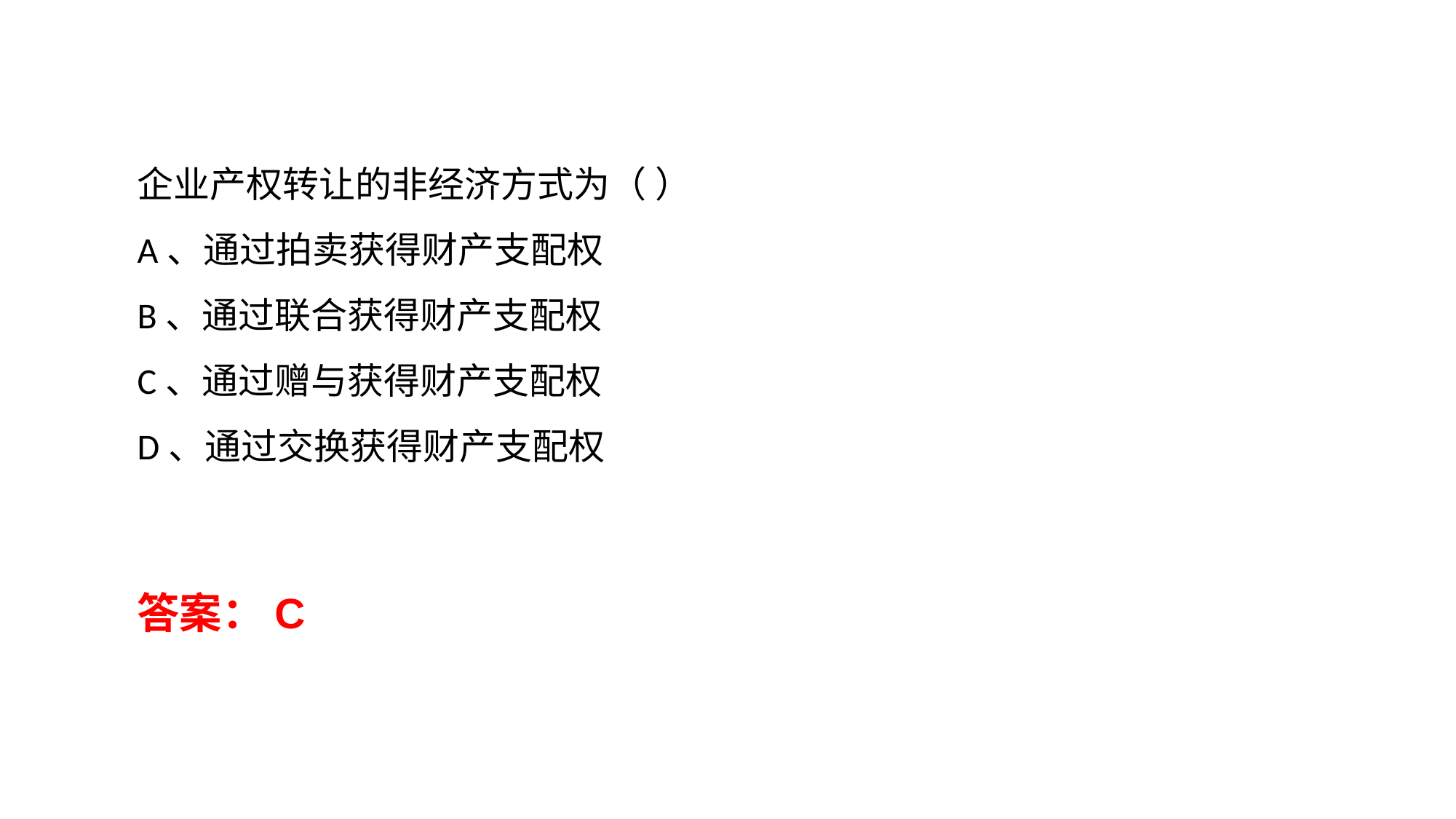

企业产权转让的非经济方式为（ ）
A、通过拍卖获得财产支配权
B、通过联合获得财产支配权
C、通过赠与获得财产支配权
D、通过交换获得财产支配权

答案：C